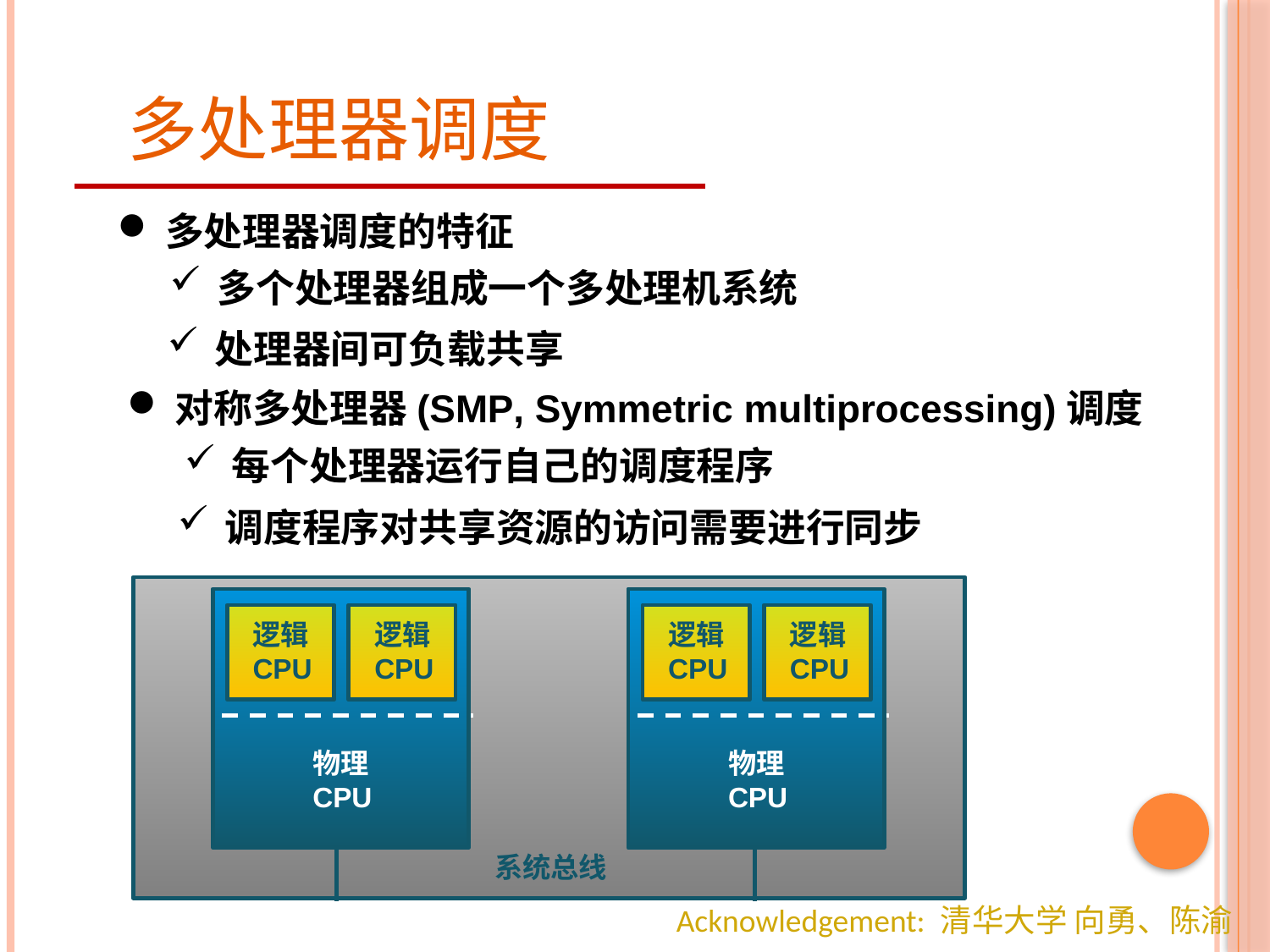

# 多处理器调度
多处理器调度的特征
多个处理器组成一个多处理机系统
处理器间可负载共享
对称多处理器(SMP, Symmetric multiprocessing)调度
每个处理器运行自己的调度程序
调度程序对共享资源的访问需要进行同步

逻辑   CPU
逻辑   CPU
逻辑   CPU
逻辑   CPU
物理   CPU
物理   CPU
系统总线
Acknowledgement: 清华大学 向勇、陈渝